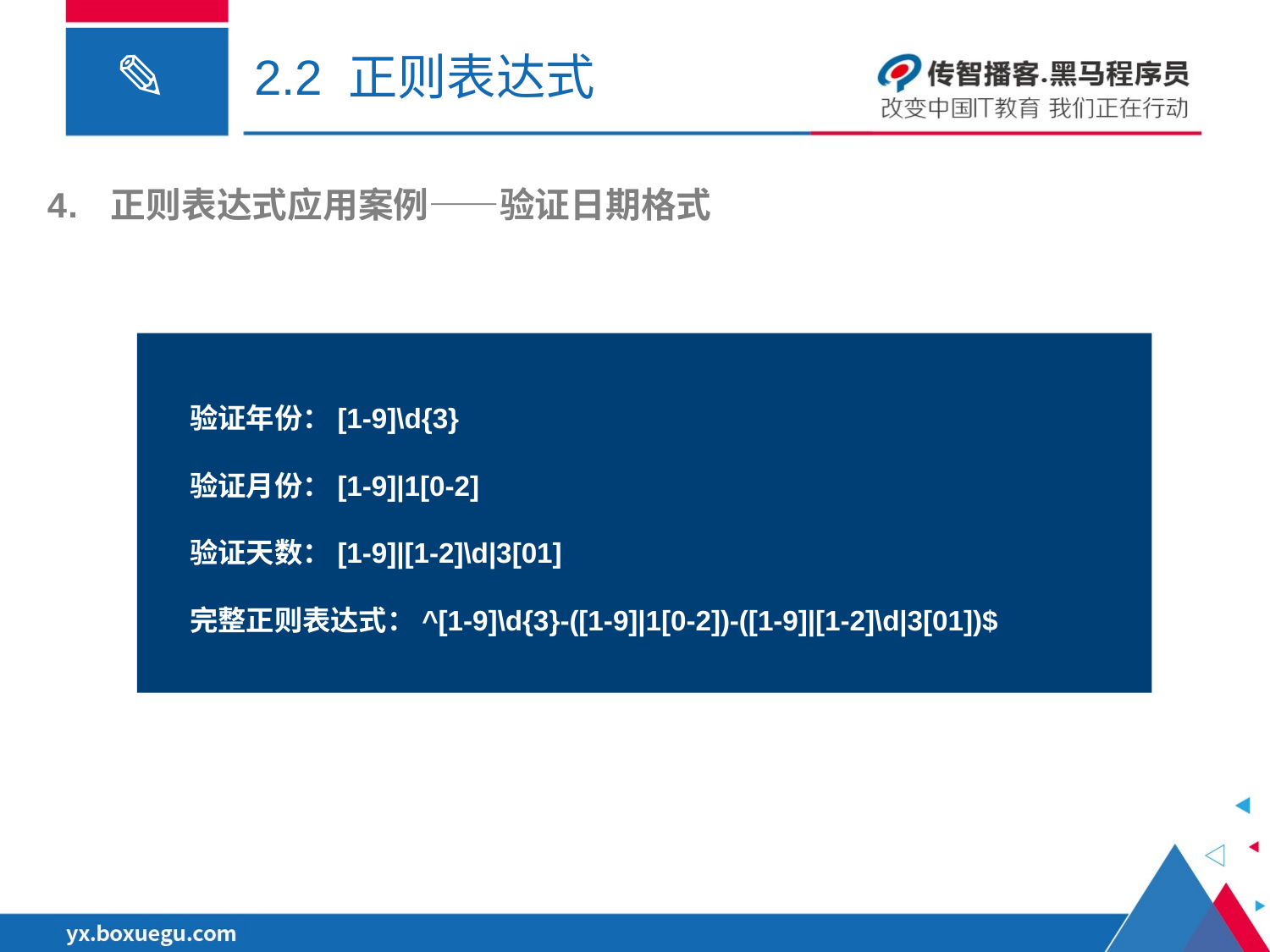

# 2.2 正则表达式
正则表达式应用案例——验证日期格式

验证年份：[1-9]\d{3}
验证月份：[1-9]|1[0-2]
验证天数：[1-9]|[1-2]\d|3[01]
完整正则表达式：^[1-9]\d{3}-([1-9]|1[0-2])-([1-9]|[1-2]\d|3[01])$